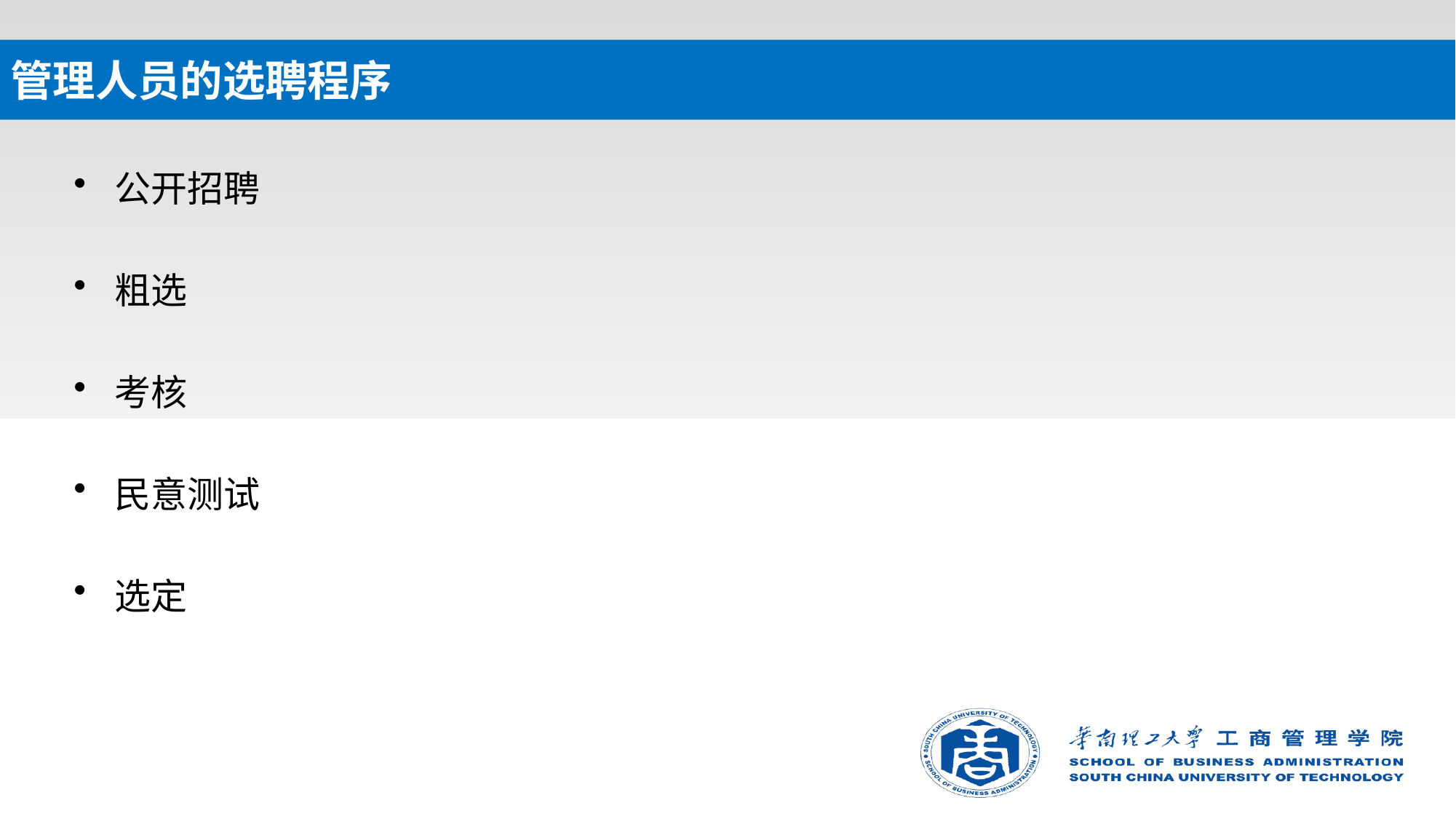

# 管理人员的选聘程序
公开招聘

粗选

考核

民意测试

选定